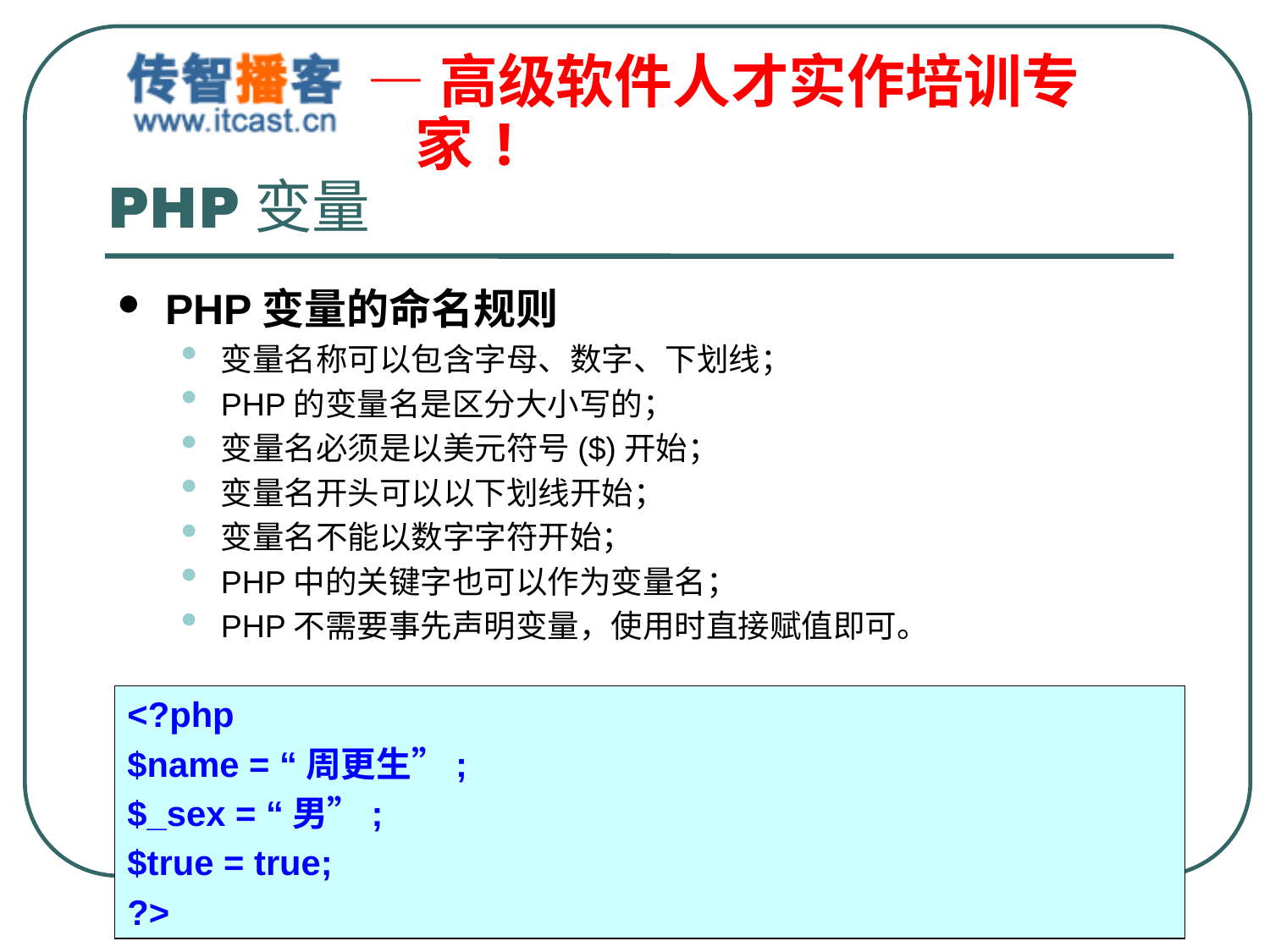

# PHP变量
PHP变量的命名规则
变量名称可以包含字母、数字、下划线；
PHP的变量名是区分大小写的；
变量名必须是以美元符号($)开始；
变量名开头可以以下划线开始；
变量名不能以数字字符开始；
PHP中的关键字也可以作为变量名；
PHP不需要事先声明变量，使用时直接赋值即可。

<?php
$name = “周更生”;
$_sex = “男”;
$true = true;
?>